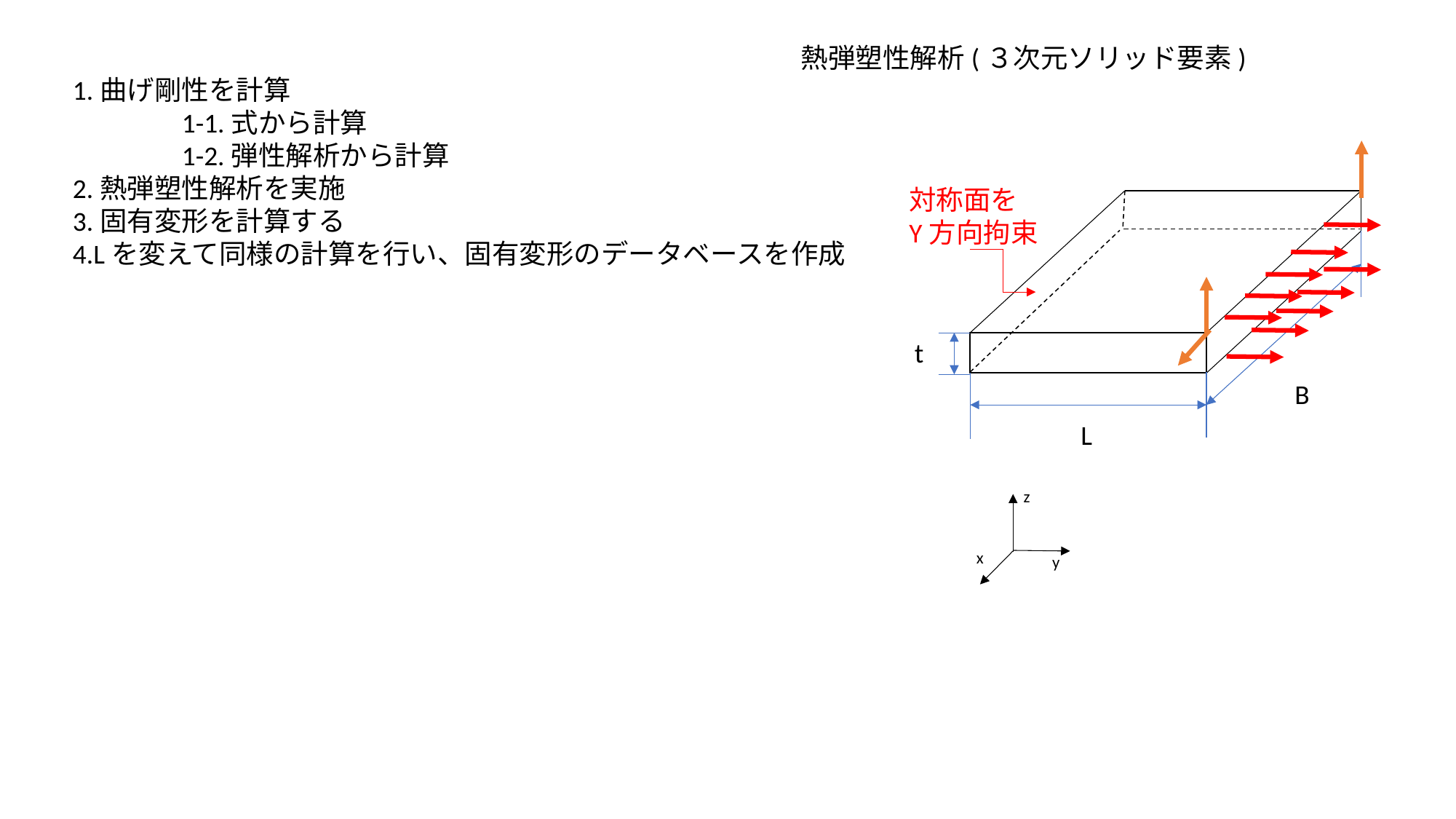

熱弾塑性解析(３次元ソリッド要素)
1.曲げ剛性を計算
	1-1.式から計算
	1-2.弾性解析から計算
2.熱弾塑性解析を実施
3.固有変形を計算する
4.Lを変えて同様の計算を行い、固有変形のデータベースを作成
対称面を
Y方向拘束

t
B
L
z
x
y